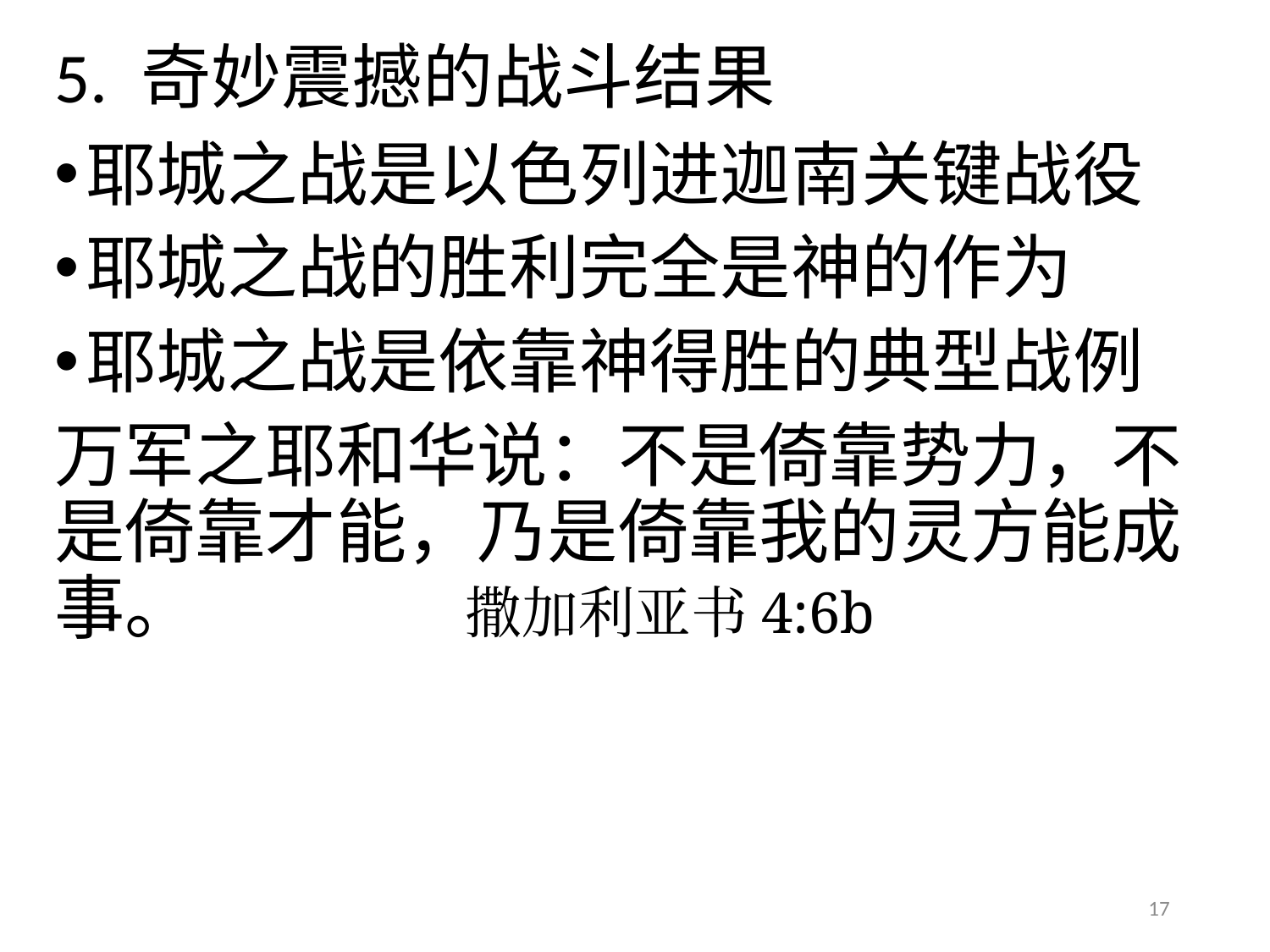

# 5. 奇妙震撼的战斗结果
耶城之战是以色列进迦南关键战役
耶城之战的胜利完全是神的作为
耶城之战是依靠神得胜的典型战例
万军之耶和华说：不是倚靠势力，不是倚靠才能，乃是倚靠我的灵方能成事。                 撒加利亚书4:6b

17